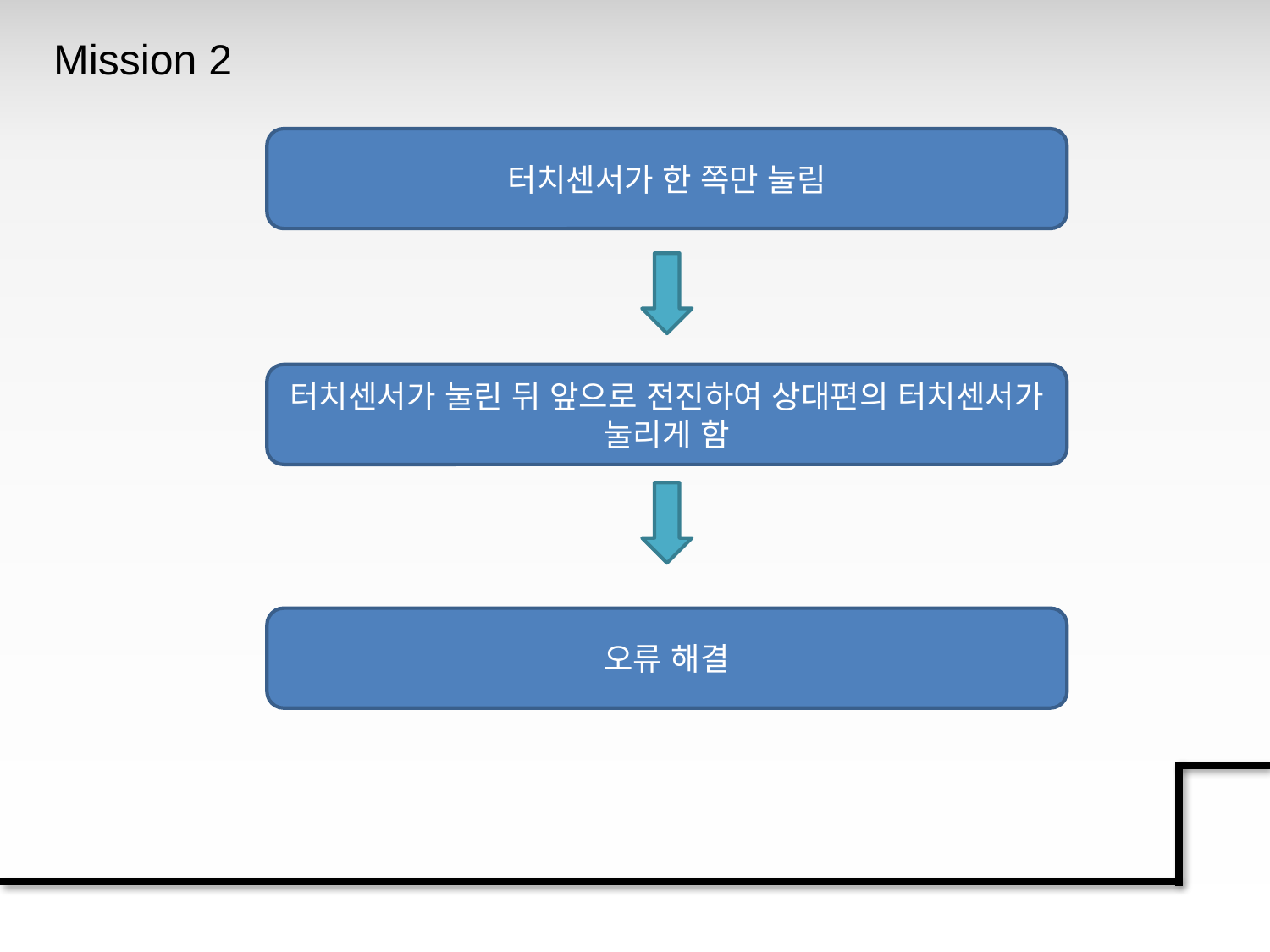

Mission 2
터치센서가 한 쪽만 눌림

터치센서가 눌린 뒤 앞으로 전진하여 상대편의 터치센서가 눌리게 함

오류 해결